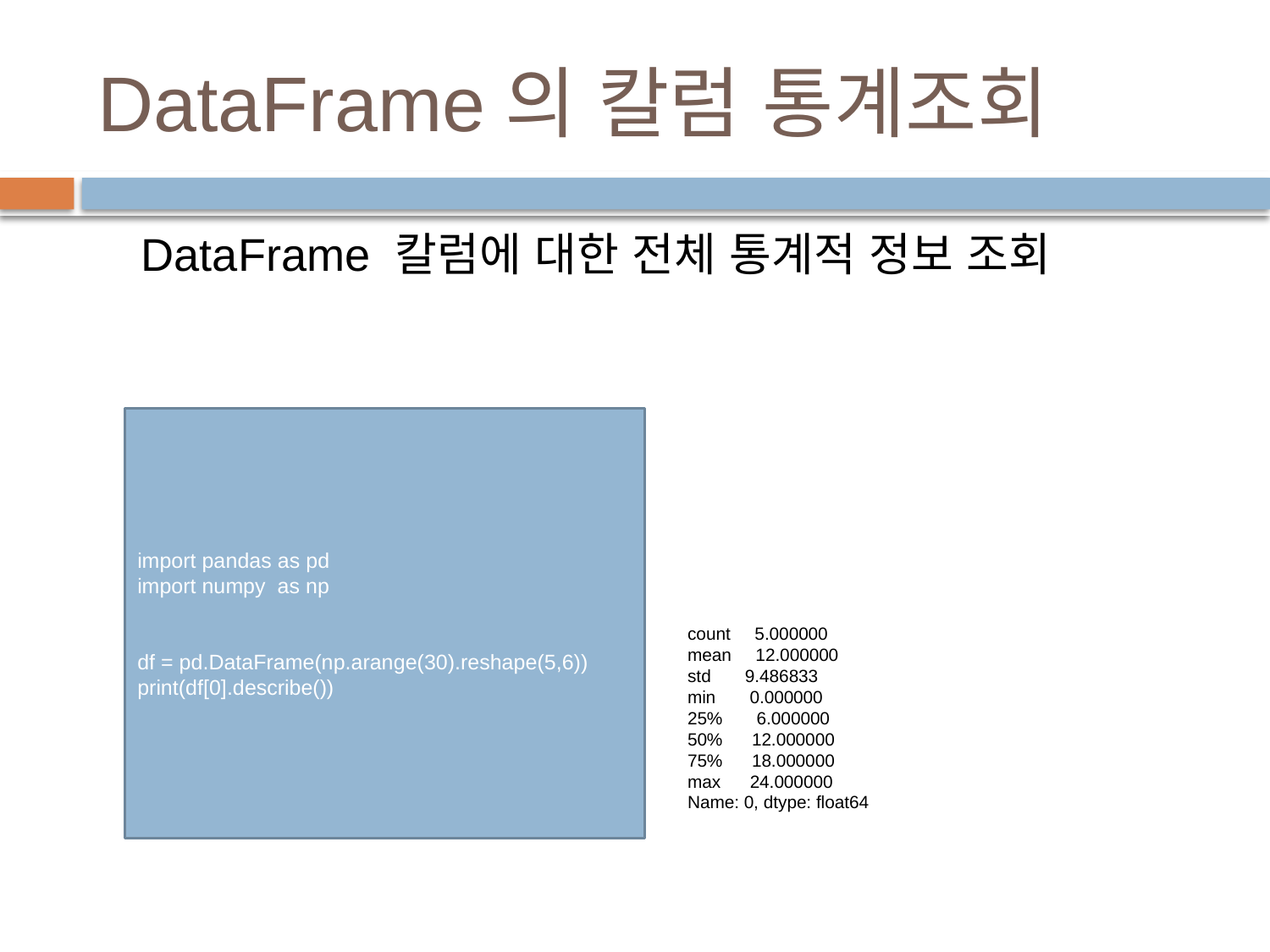

# DataFrame의 칼럼 통계조회
DataFrame 칼럼에 대한 전체 통계적 정보 조회
import pandas as pd
import numpy  as np

df = pd.DataFrame(np.arange(30).reshape(5,6))
print(df[0].describe())
count     5.000000
mean     12.000000
std       9.486833
min       0.000000
25%       6.000000
50%      12.000000
75%      18.000000
max      24.000000
Name: 0, dtype: float64